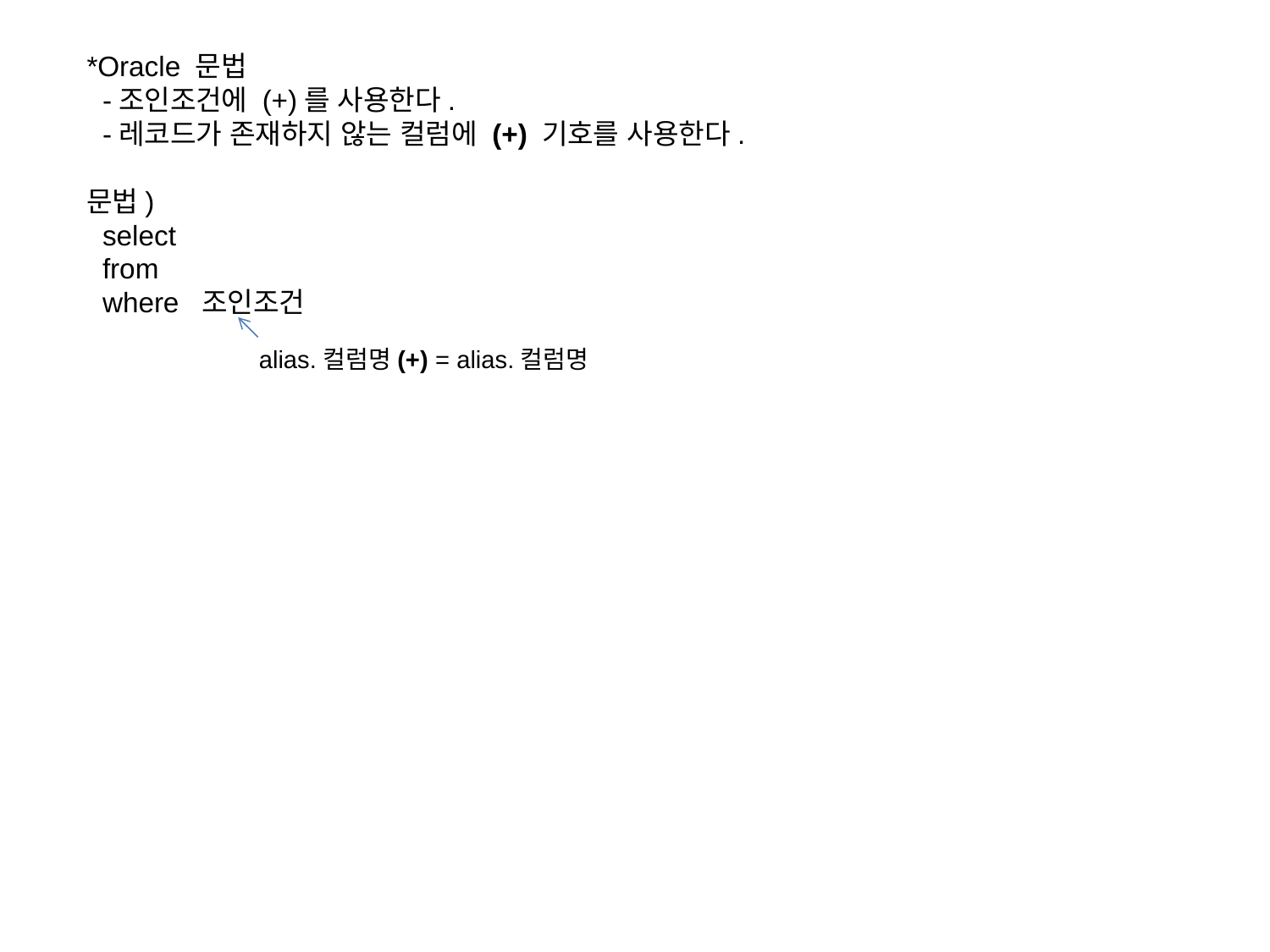

*Oracle 문법
  -조인조건에 (+)를 사용한다.
  -레코드가 존재하지 않는 컬럼에 (+) 기호를 사용한다.

문법)
  select
  from
  where  조인조건
alias.컬럼명(+) = alias.컬럼명